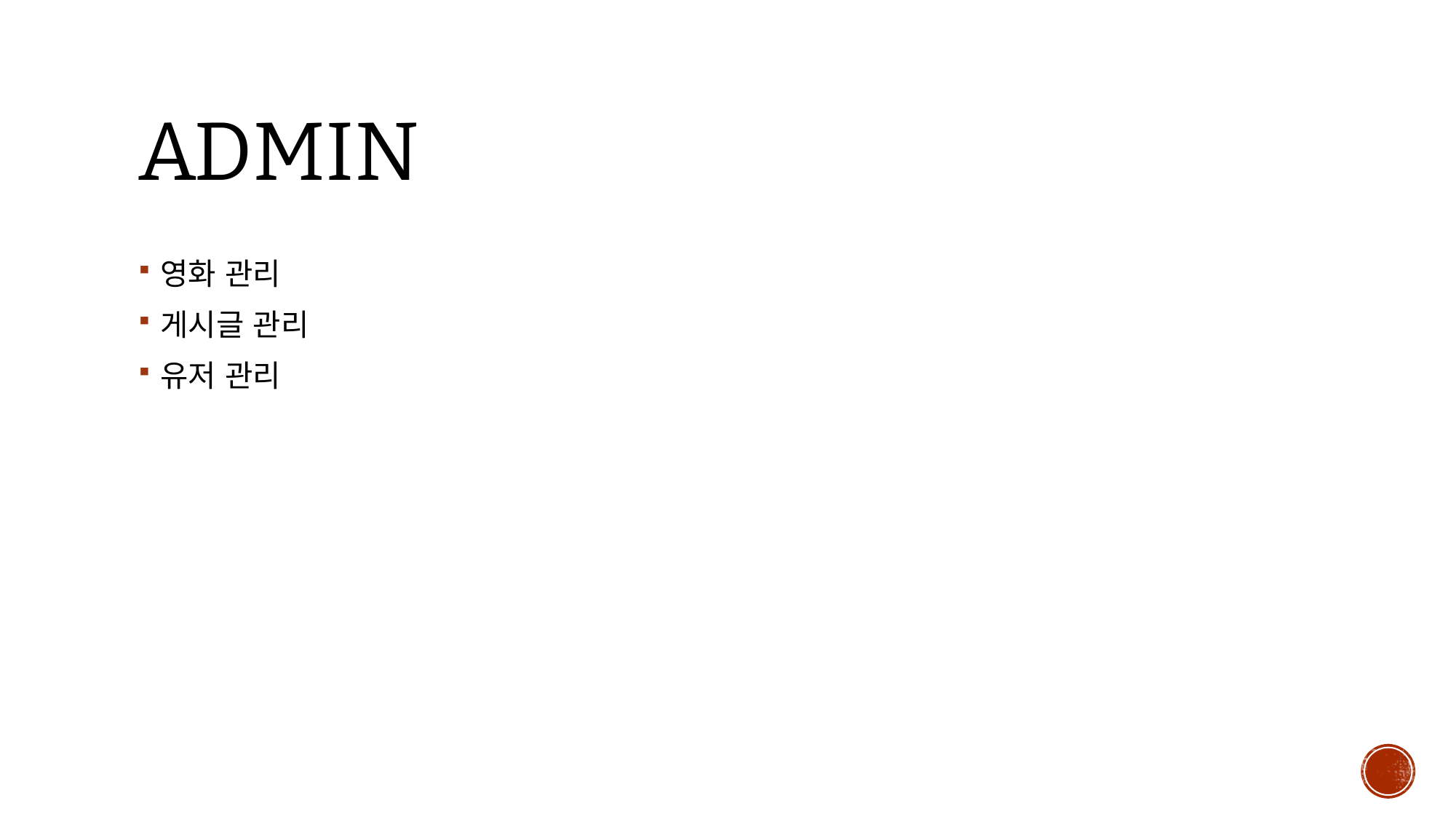

# Admin
영화 관리
게시글 관리
유저 관리